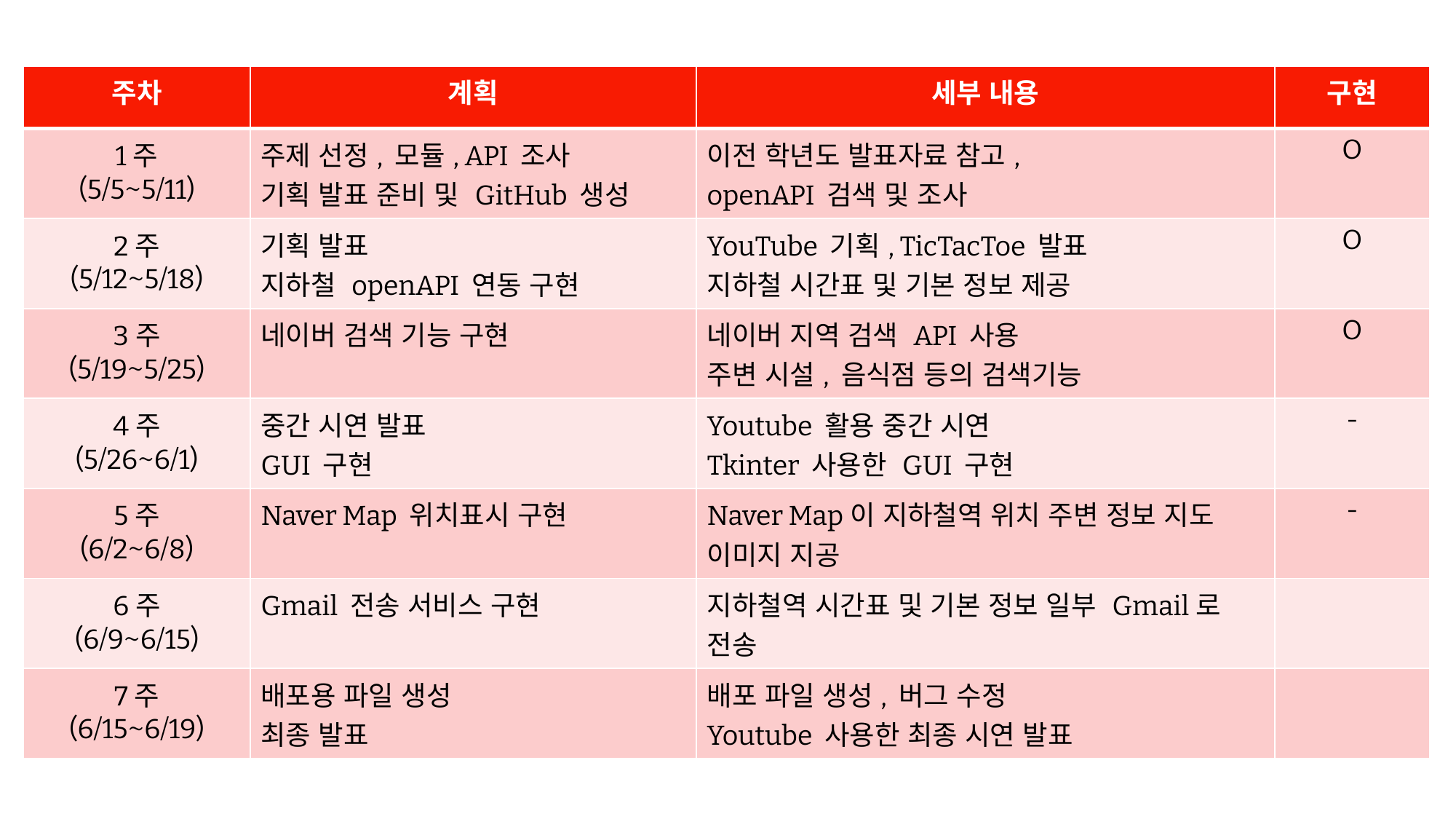

| 주차 | 계획 | 세부 내용 | 구현 |
| --- | --- | --- | --- |
| 1주 (5/5~5/11) | 주제 선정, 모듈, API 조사 기획 발표 준비 및 GitHub 생성 | 이전 학년도 발표자료 참고, openAPI 검색 및 조사 | O |
| 2주 (5/12~5/18) | 기획 발표 지하철 openAPI 연동 구현 | YouTube 기획, TicTacToe 발표 지하철 시간표 및 기본 정보 제공 | O |
| 3주 (5/19~5/25) | 네이버 검색 기능 구현 | 네이버 지역 검색 API 사용 주변 시설, 음식점 등의 검색기능 | O |
| 4주 (5/26~6/1) | 중간 시연 발표 GUI 구현 | Youtube 활용 중간 시연 Tkinter 사용한 GUI 구현 | - |
| 5주 (6/2~6/8) | Naver Map 위치표시 구현 | Naver Map이 지하철역 위치 주변 정보 지도 이미지 지공 | - |
| 6주 (6/9~6/15) | Gmail 전송 서비스 구현 | 지하철역 시간표 및 기본 정보 일부 Gmail로 전송 |  |
| 7주 (6/15~6/19) | 배포용 파일 생성 최종 발표 | 배포 파일 생성, 버그 수정 Youtube 사용한 최종 시연 발표 |  |